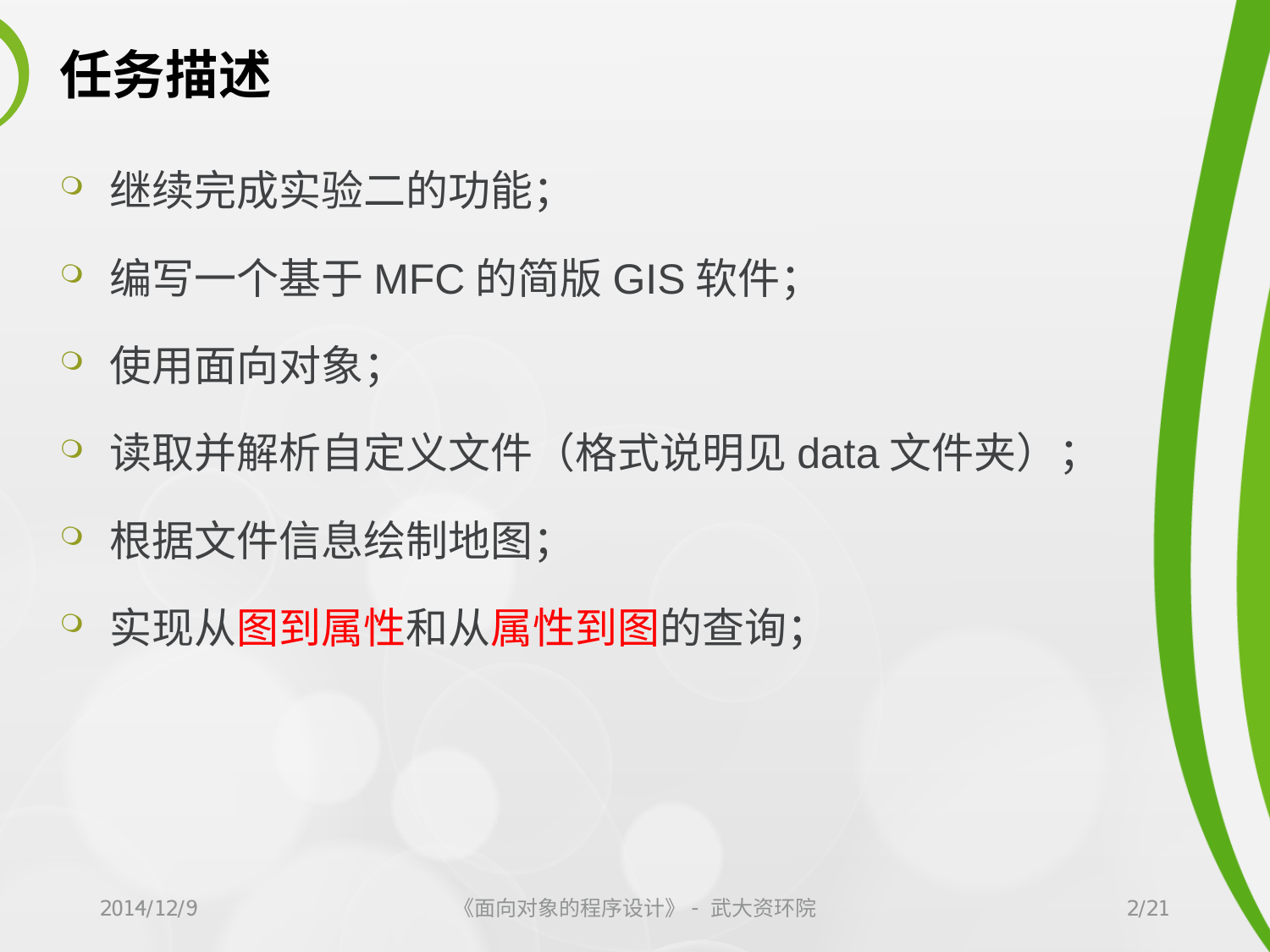

# 任务描述
继续完成实验二的功能；
编写一个基于MFC的简版GIS软件；
使用面向对象；
读取并解析自定义文件（格式说明见data文件夹）；
根据文件信息绘制地图；
实现从图到属性和从属性到图的查询；
2014/12/9
《面向对象的程序设计》- 武大资环院
2/21